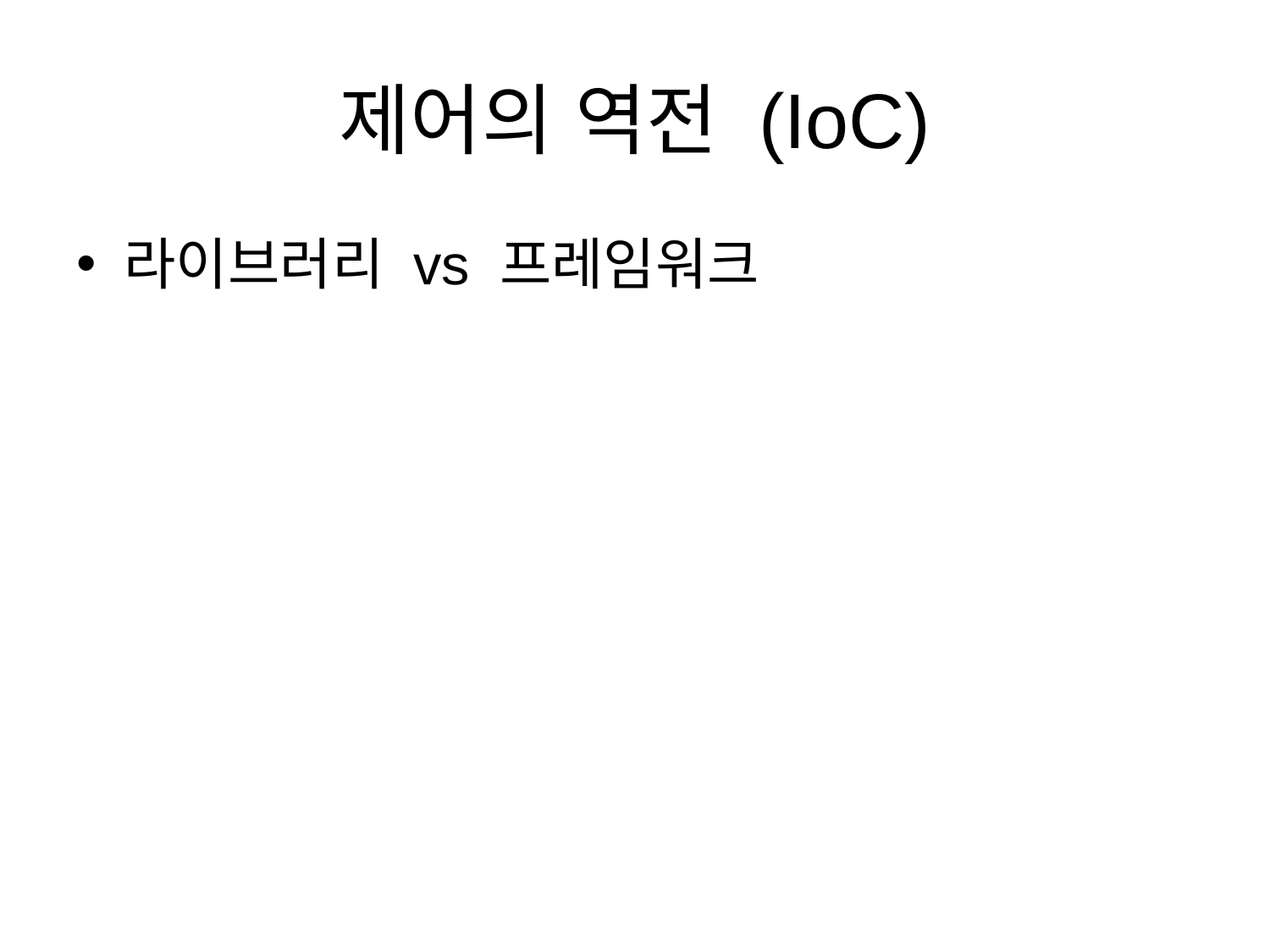

# 제어의 역전 (IoC)
라이브러리 vs 프레임워크